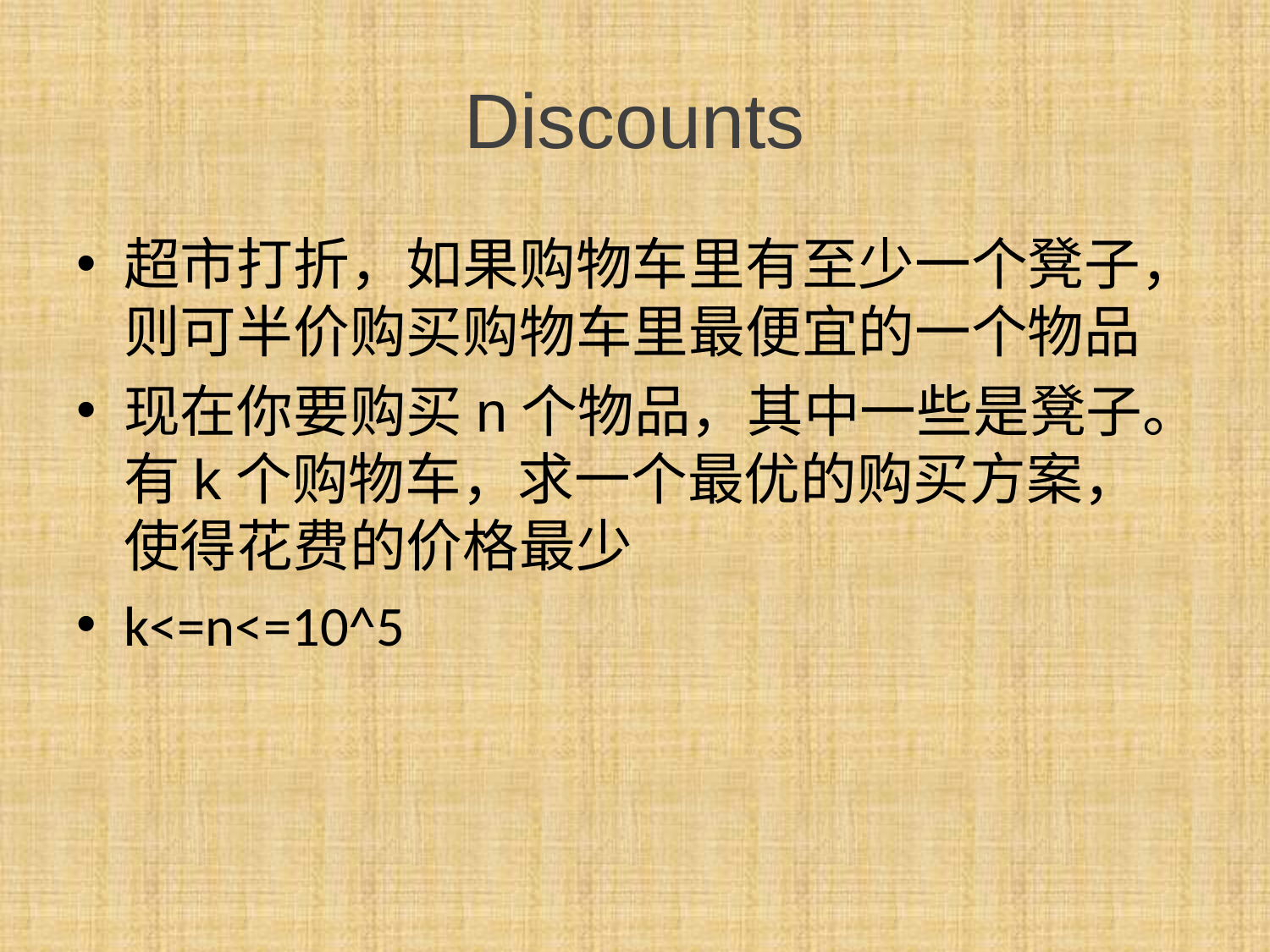

# Discounts
超市打折，如果购物车里有至少一个凳子，则可半价购买购物车里最便宜的一个物品
现在你要购买n个物品，其中一些是凳子。有k个购物车，求一个最优的购买方案，使得花费的价格最少
k<=n<=10^5